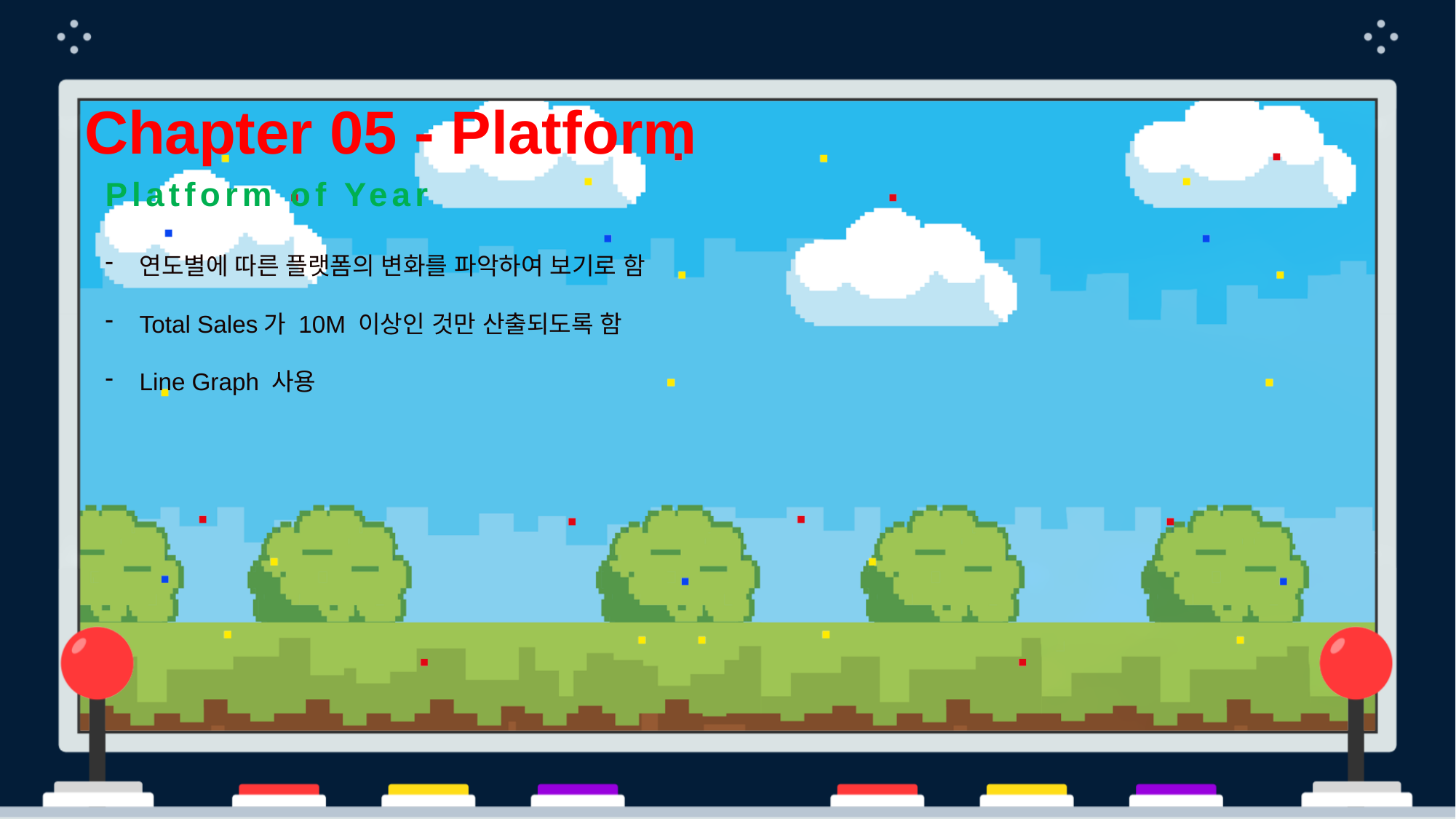

Chapter 05 - Platform
Platform of Year
연도별에 따른 플랫폼의 변화를 파악하여 보기로 함

Total Sales가 10M 이상인 것만 산출되도록 함

Line Graph 사용